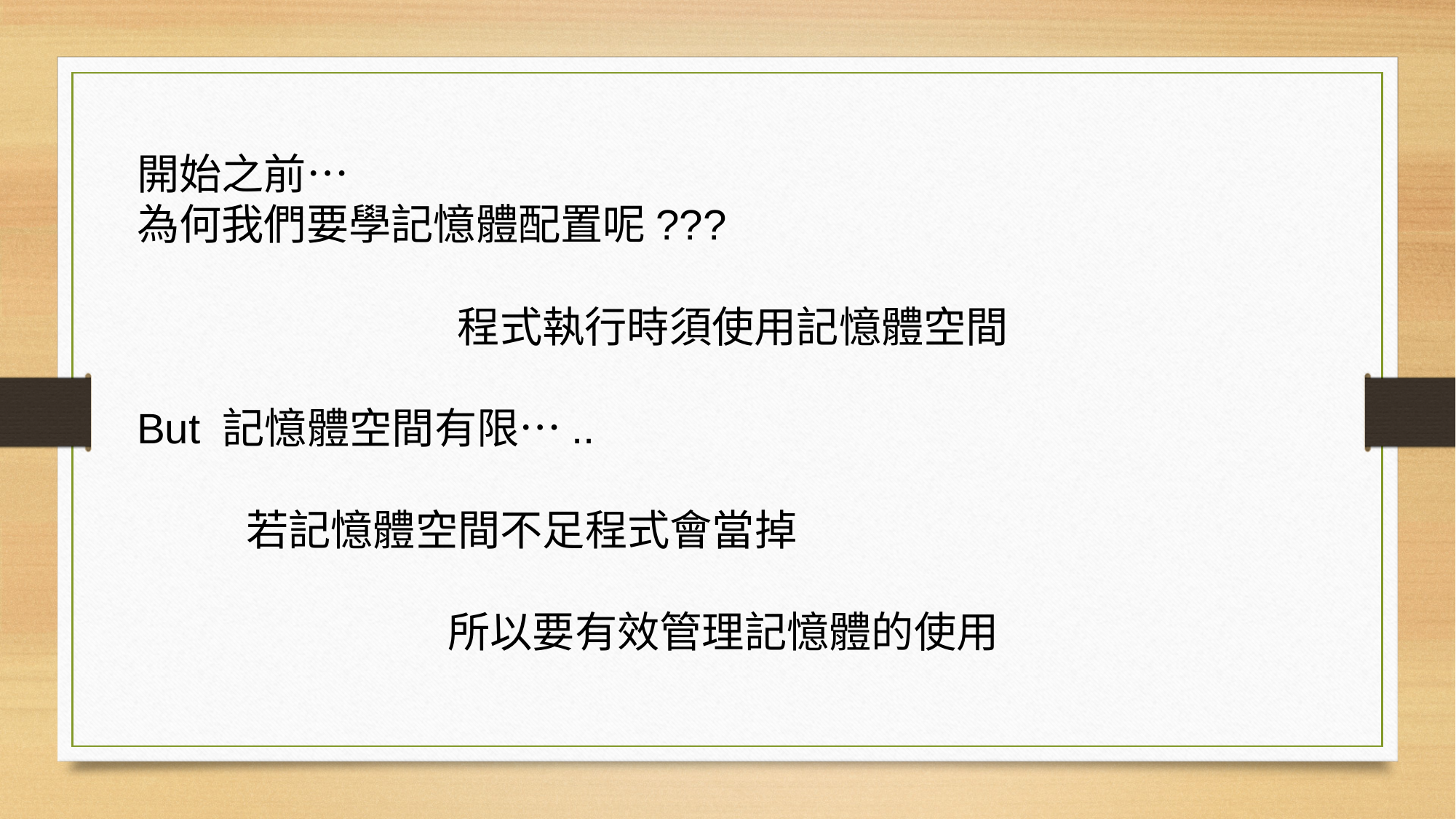

開始之前…
為何我們要學記憶體配置呢???

 程式執行時須使用記憶體空間

But 記憶體空間有限…..

	若記憶體空間不足程式會當掉

所以要有效管理記憶體的使用